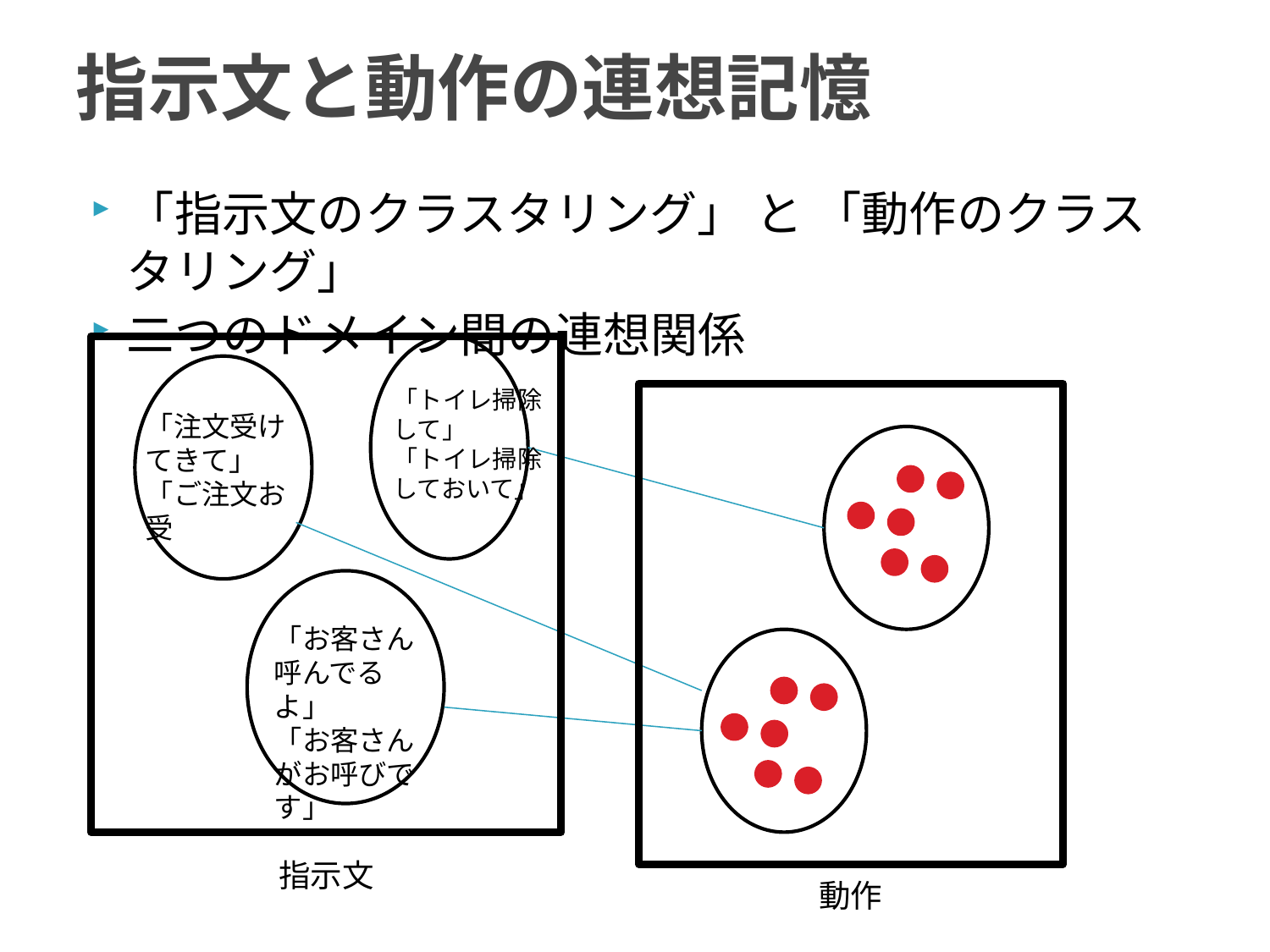

# 指示文と動作の連想記憶
「指示文のクラスタリング」 と 「動作のクラスタリング」
二つのドメイン間の連想関係

「トイレ掃除
して」
「トイレ掃除
しておいて」

「注文受けてきて」
「ご注文お受
　けして」

「お客さん呼んでるよ」
「お客さんがお呼びです」

指示文
動作